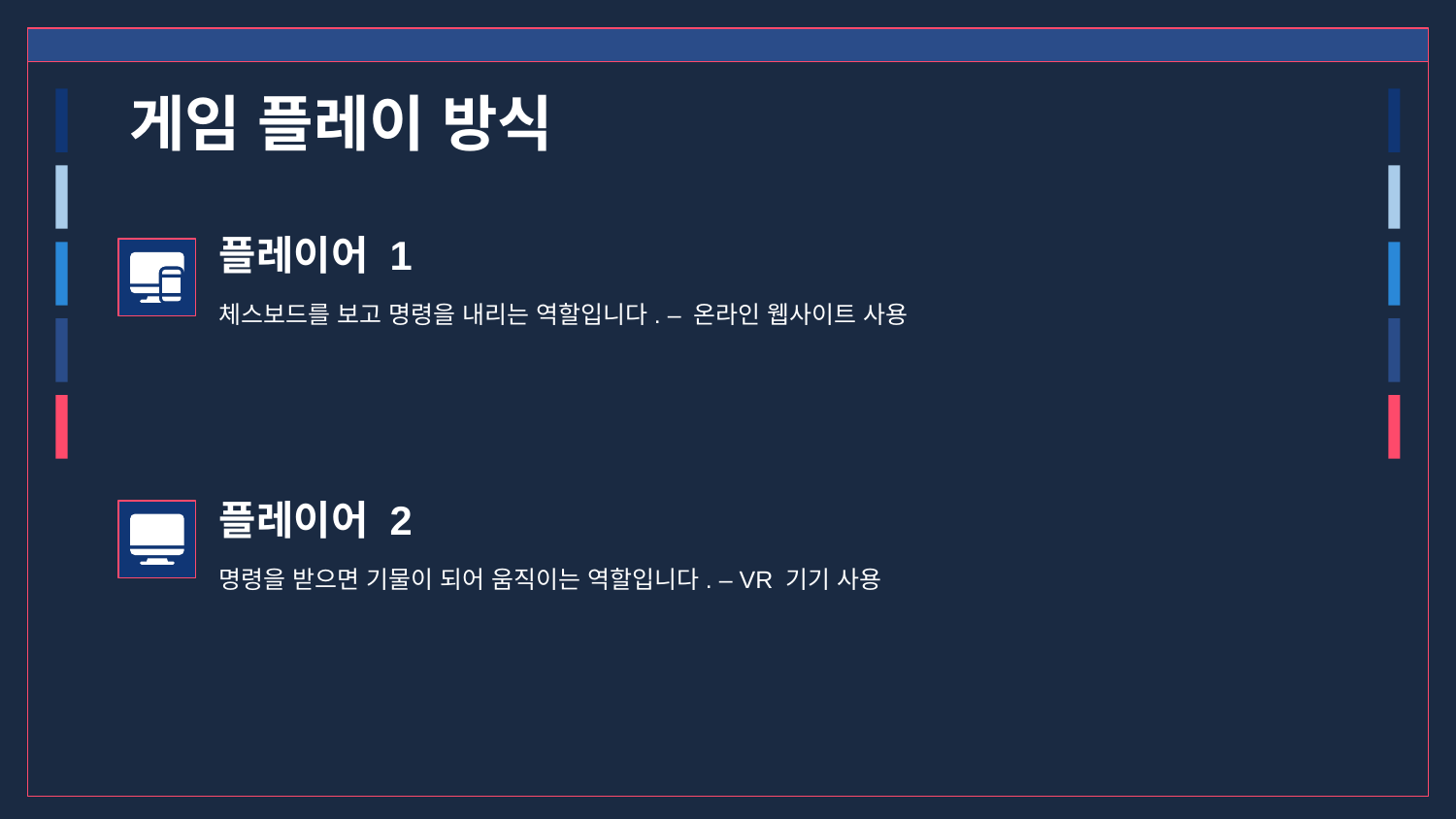

# 게임 플레이 방식
플레이어 1

체스보드를 보고 명령을 내리는 역할입니다. – 온라인 웹사이트 사용
플레이어 2

명령을 받으면 기물이 되어 움직이는 역할입니다. – VR 기기 사용